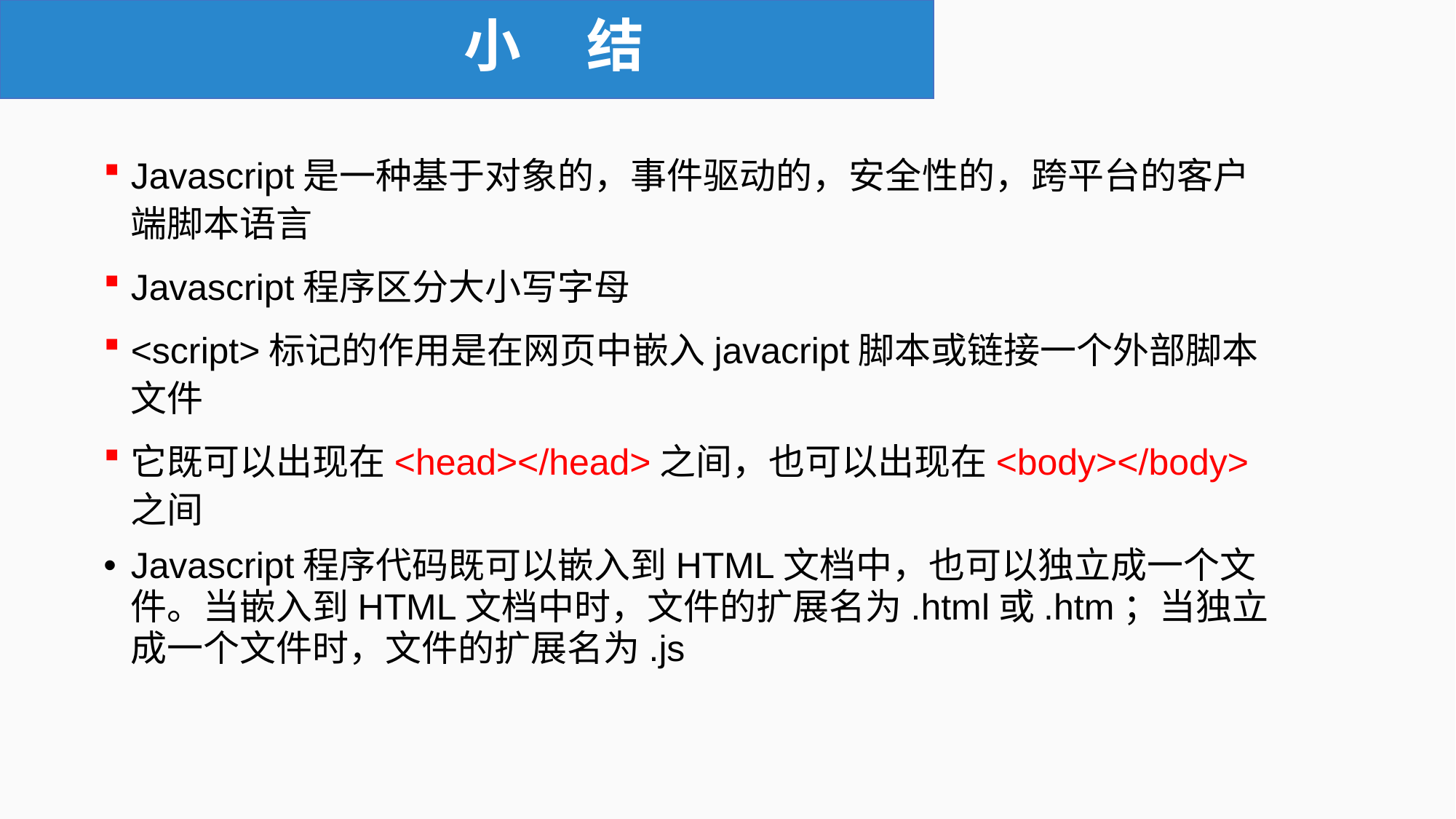

# 小     结
Javascript是一种基于对象的，事件驱动的，安全性的，跨平台的客户端脚本语言
Javascript程序区分大小写字母
<script>标记的作用是在网页中嵌入javacript脚本或链接一个外部脚本文件
它既可以出现在<head></head>之间，也可以出现在<body></body>之间
Javascript程序代码既可以嵌入到HTML文档中，也可以独立成一个文件。当嵌入到HTML文档中时，文件的扩展名为.html或.htm；当独立成一个文件时，文件的扩展名为.js